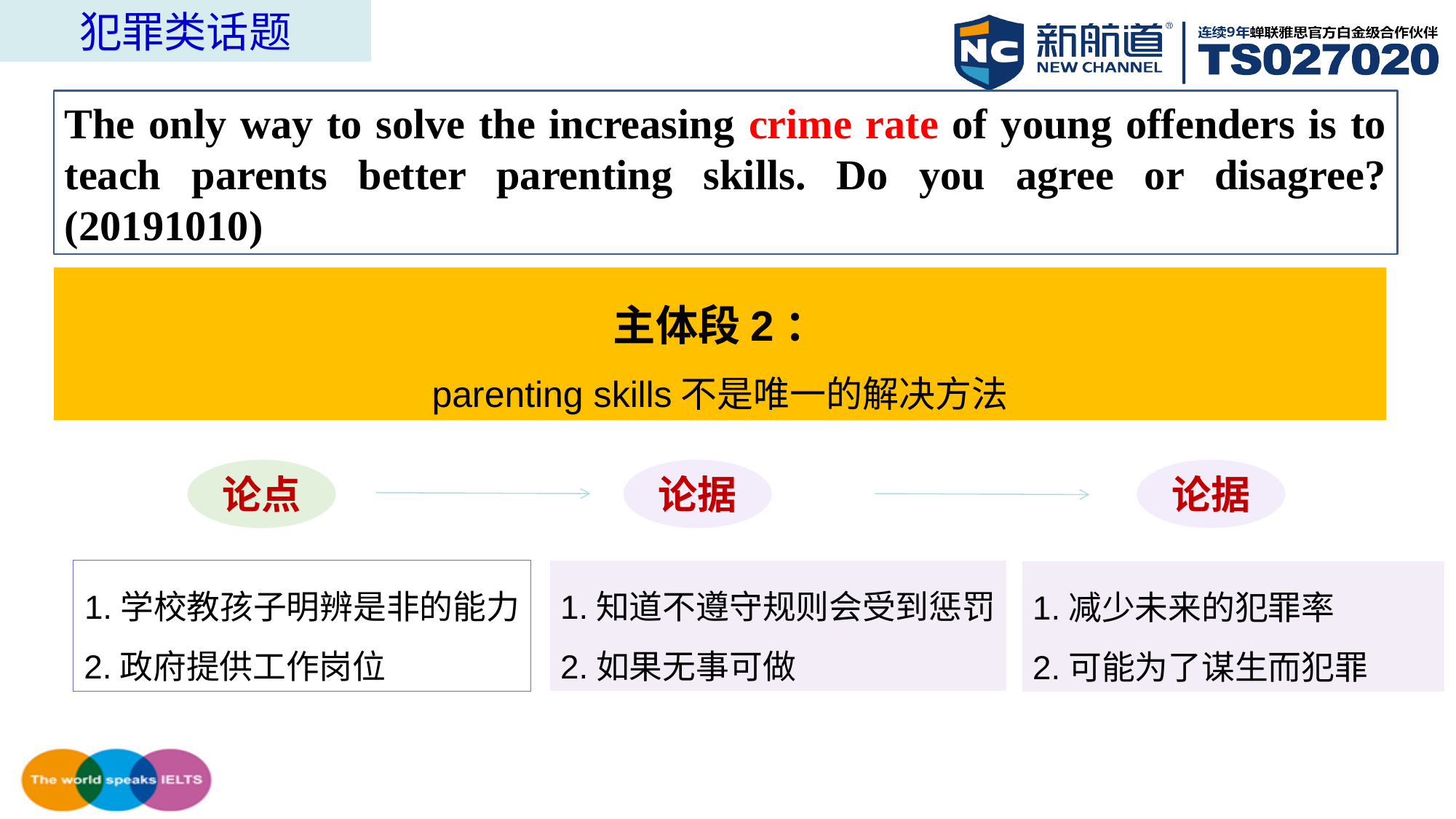

犯罪类话题
The only way to solve the increasing crime rate of young offenders is to teach parents better parenting skills. Do you agree or disagree? (20191010)
主体段2：
parenting skills不是唯一的解决方法
论点
论据
论据
1.学校教孩子明辨是非的能力
2.政府提供工作岗位
1.知道不遵守规则会受到惩罚
2.如果无事可做
1.减少未来的犯罪率
2.可能为了谋生而犯罪